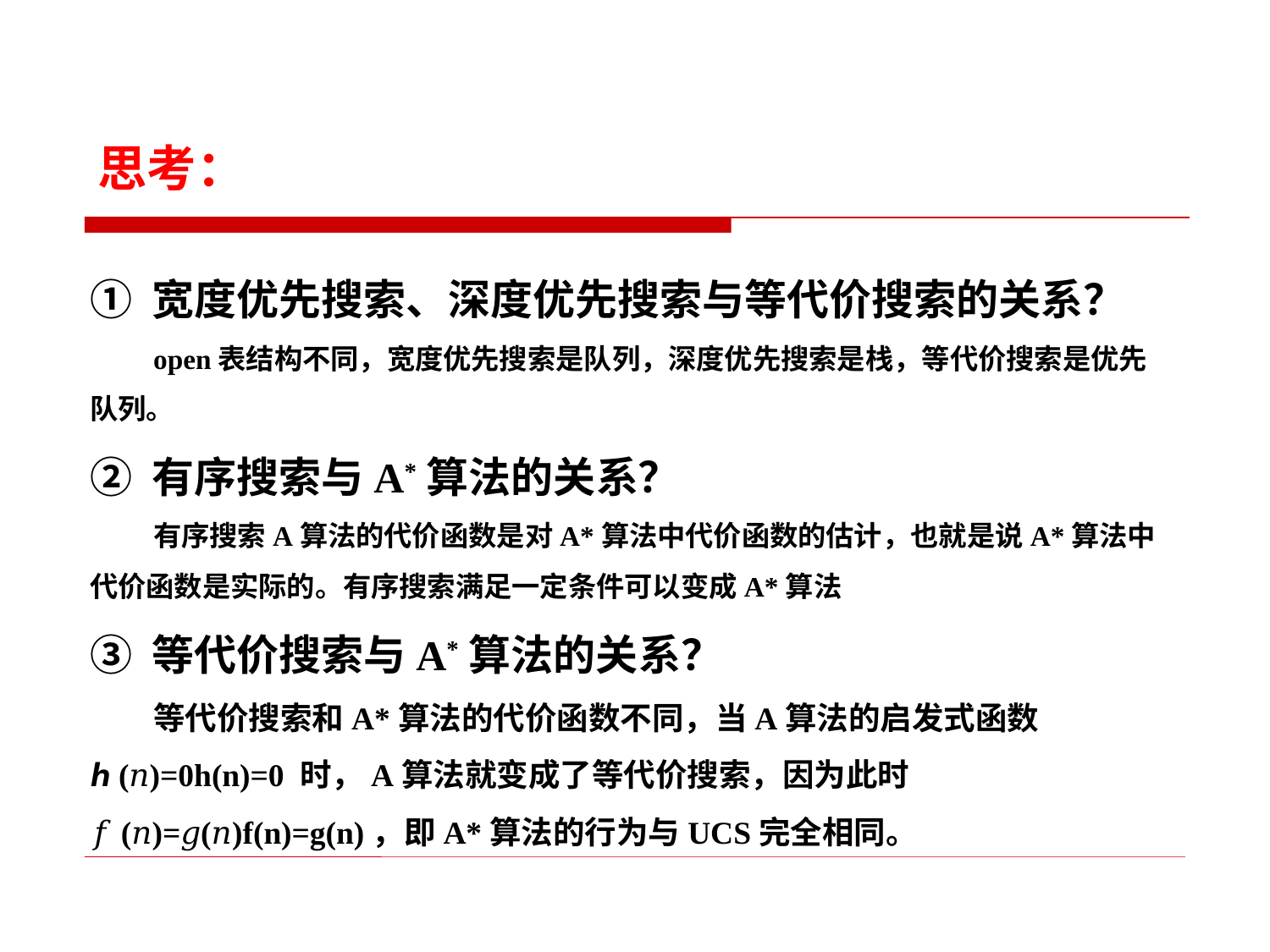

思考：
① 宽度优先搜索、深度优先搜索与等代价搜索的关系？
open表结构不同，宽度优先搜索是队列，深度优先搜索是栈，等代价搜索是优先队列。
② 有序搜索与A*算法的关系？
有序搜索A算法的代价函数是对A*算法中代价函数的估计，也就是说A*算法中代价函数是实际的。有序搜索满足一定条件可以变成A*算法
③ 等代价搜索与A*算法的关系？
等代价搜索和A*算法的代价函数不同，当A算法的启发式函数ℎ(𝑛)=0h(n)=0 时，A算法就变成了等代价搜索，因为此时 𝑓(𝑛)=𝑔(𝑛)f(n)=g(n)，即A*算法的行为与UCS完全相同。